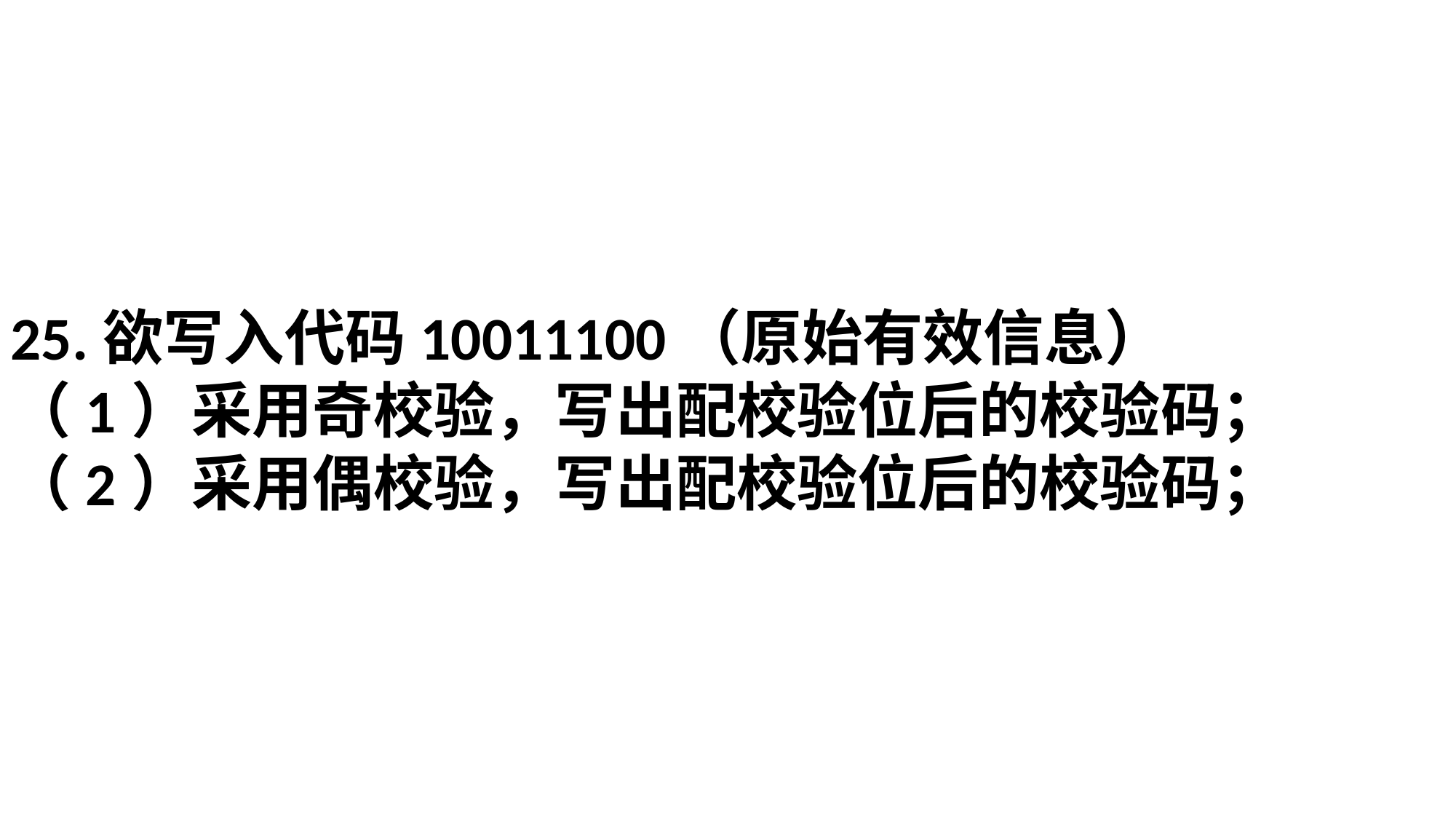

25.欲写入代码10011100（原始有效信息）
（1）采用奇校验，写出配校验位后的校验码；
（2）采用偶校验，写出配校验位后的校验码；